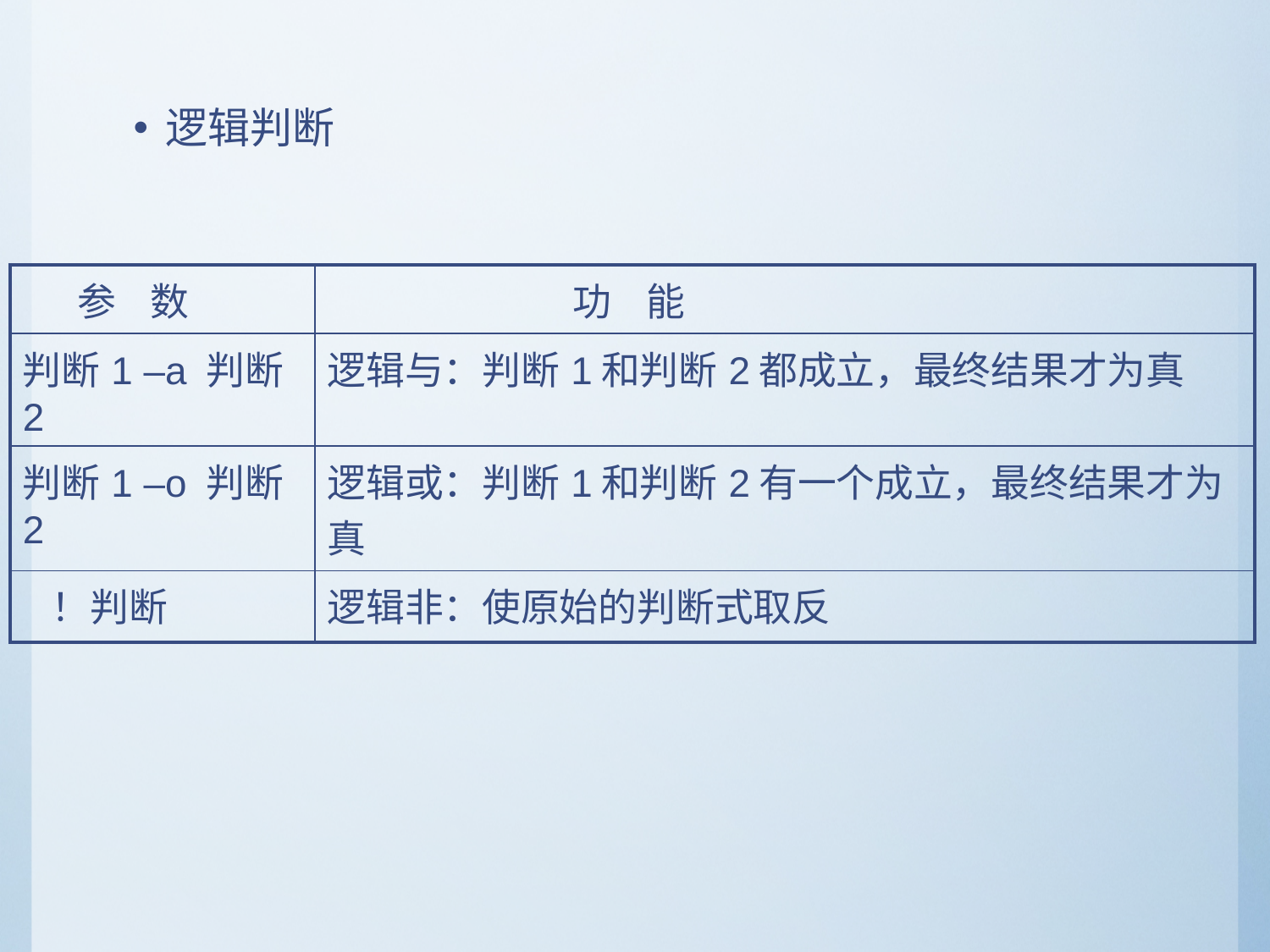

逻辑判断
| 参 数 | 功 能 |
| --- | --- |
| 判断1 –a 判断2 | 逻辑与：判断1和判断2都成立，最终结果才为真 |
| 判断1 –o 判断2 | 逻辑或：判断1和判断2有一个成立，最终结果才为真 |
| ！判断 | 逻辑非：使原始的判断式取反 |